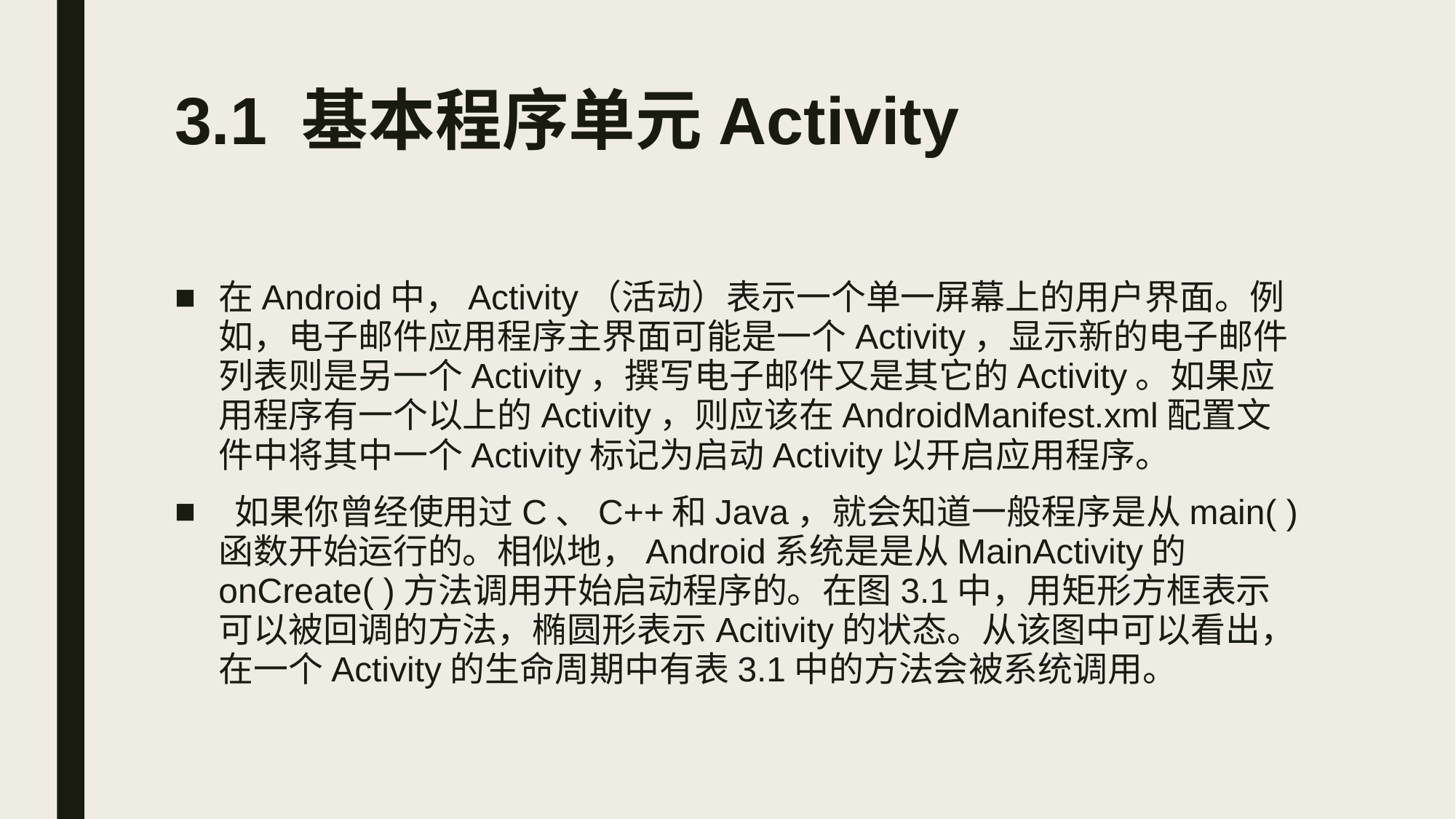

# 3.1 基本程序单元Activity
在Android中，Activity（活动）表示一个单一屏幕上的用户界面。例如，电子邮件应用程序主界面可能是一个Activity，显示新的电子邮件列表则是另一个Activity，撰写电子邮件又是其它的Activity。如果应用程序有一个以上的Activity，则应该在AndroidManifest.xml配置文件中将其中一个Activity标记为启动Activity以开启应用程序。
 如果你曾经使用过C、C++和Java，就会知道一般程序是从main( )函数开始运行的。相似地，Android系统是是从MainActivity的onCreate( )方法调用开始启动程序的。在图3.1中，用矩形方框表示可以被回调的方法，椭圆形表示Acitivity的状态。从该图中可以看出，在一个Activity的生命周期中有表3.1中的方法会被系统调用。